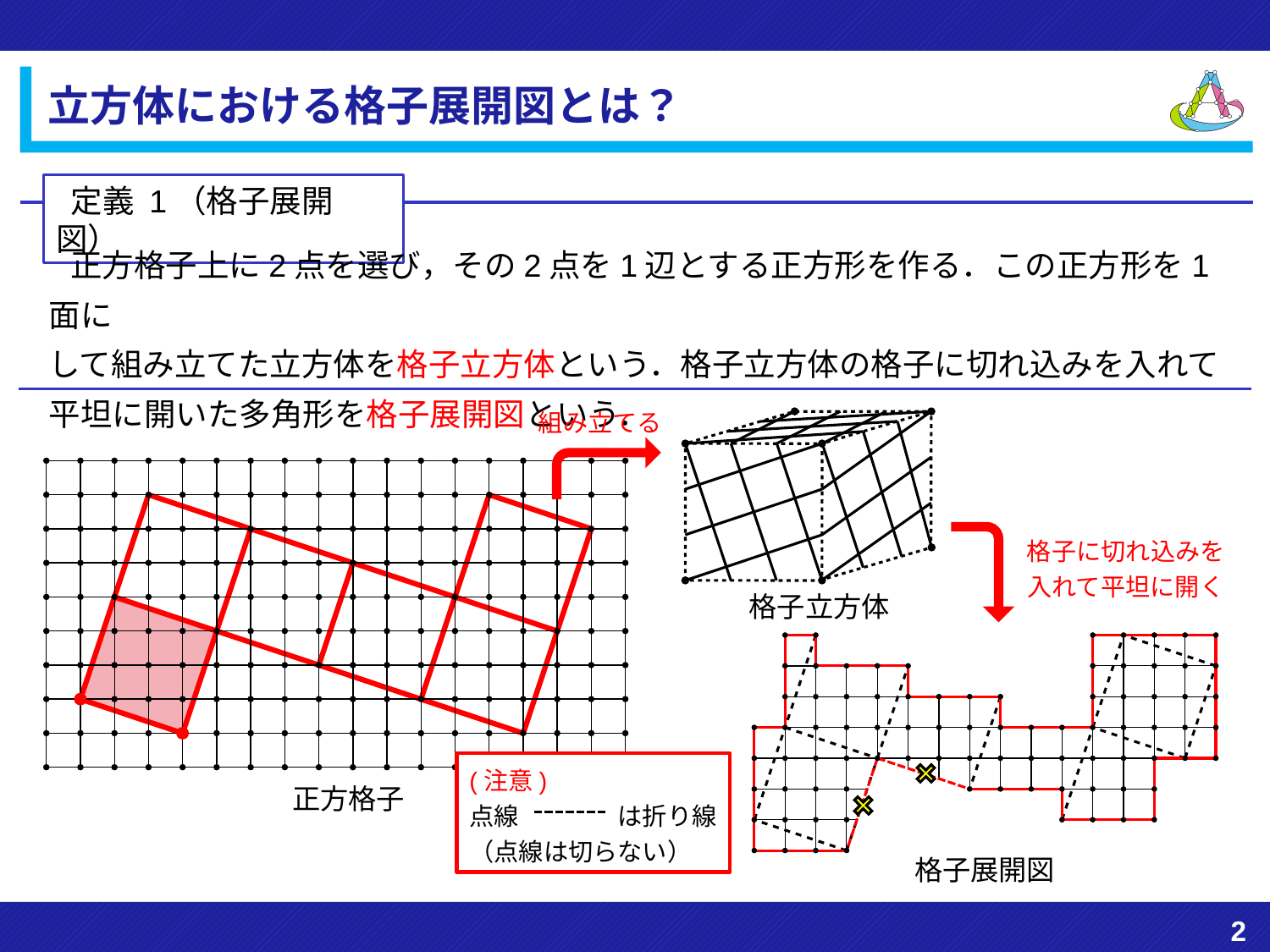

# 立方体における格子展開図とは？
 定義 1（格子展開図）
  正方格子上に2点を選び，その2点を1辺とする正方形を作る．この正方形を1面に
して組み立てた立方体を格子立方体という．格子立方体の格子に切れ込みを入れて
平坦に開いた多角形を格子展開図という．
組み立てる

正方格子

格子に切れ込みを
入れて平坦に開く

格子立方体

(注意)
点線　　　　は折り線
（点線は切らない）

格子展開図
2